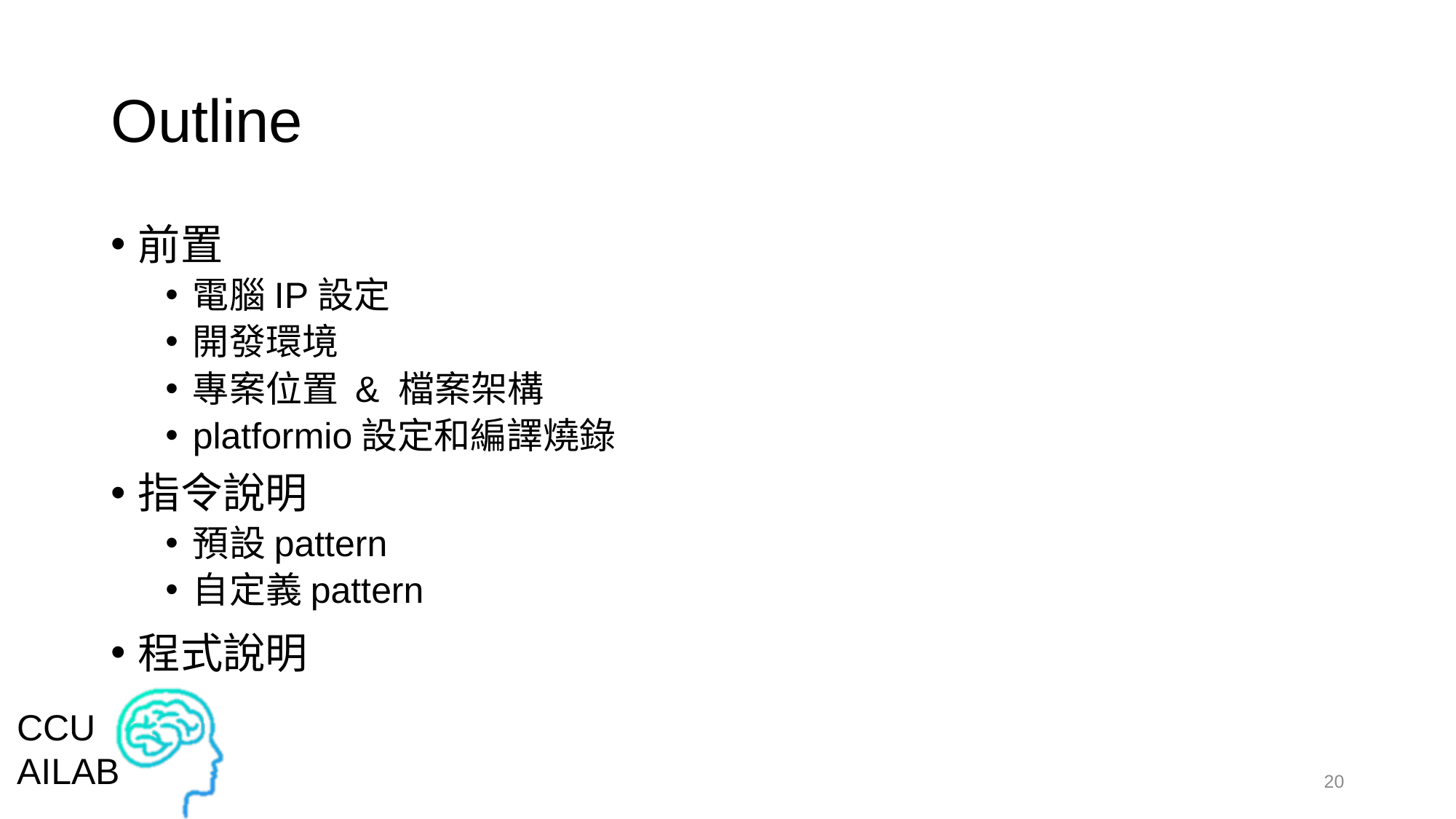

# Outline
前置
電腦IP設定
開發環境
專案位置 & 檔案架構
platformio設定和編譯燒錄
指令說明
預設pattern
自定義pattern
程式說明

20